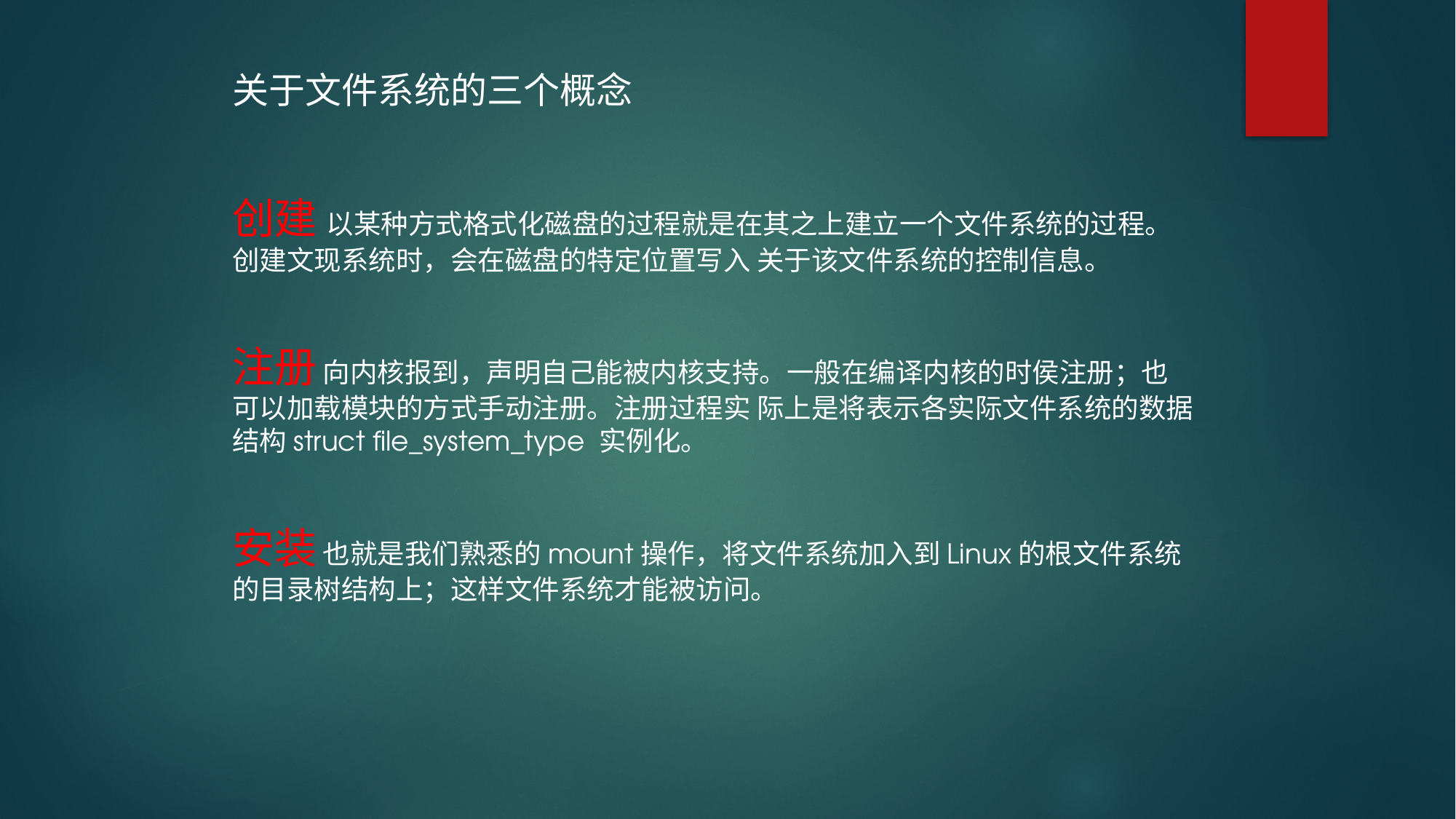

关于文件系统的三个概念
创建 以某种方式格式化磁盘的过程就是在其之上建立一个文件系统的过程。创建文现系统时，会在磁盘的特定位置写入 关于该文件系统的控制信息。
注册 向内核报到，声明自己能被内核支持。一般在编译内核的时侯注册；也可以加载模块的方式手动注册。注册过程实 际上是将表示各实际文件系统的数据结构struct file_system_type 实例化。
安装 也就是我们熟悉的mount操作，将文件系统加入到Linux的根文件系统的目录树结构上；这样文件系统才能被访问。